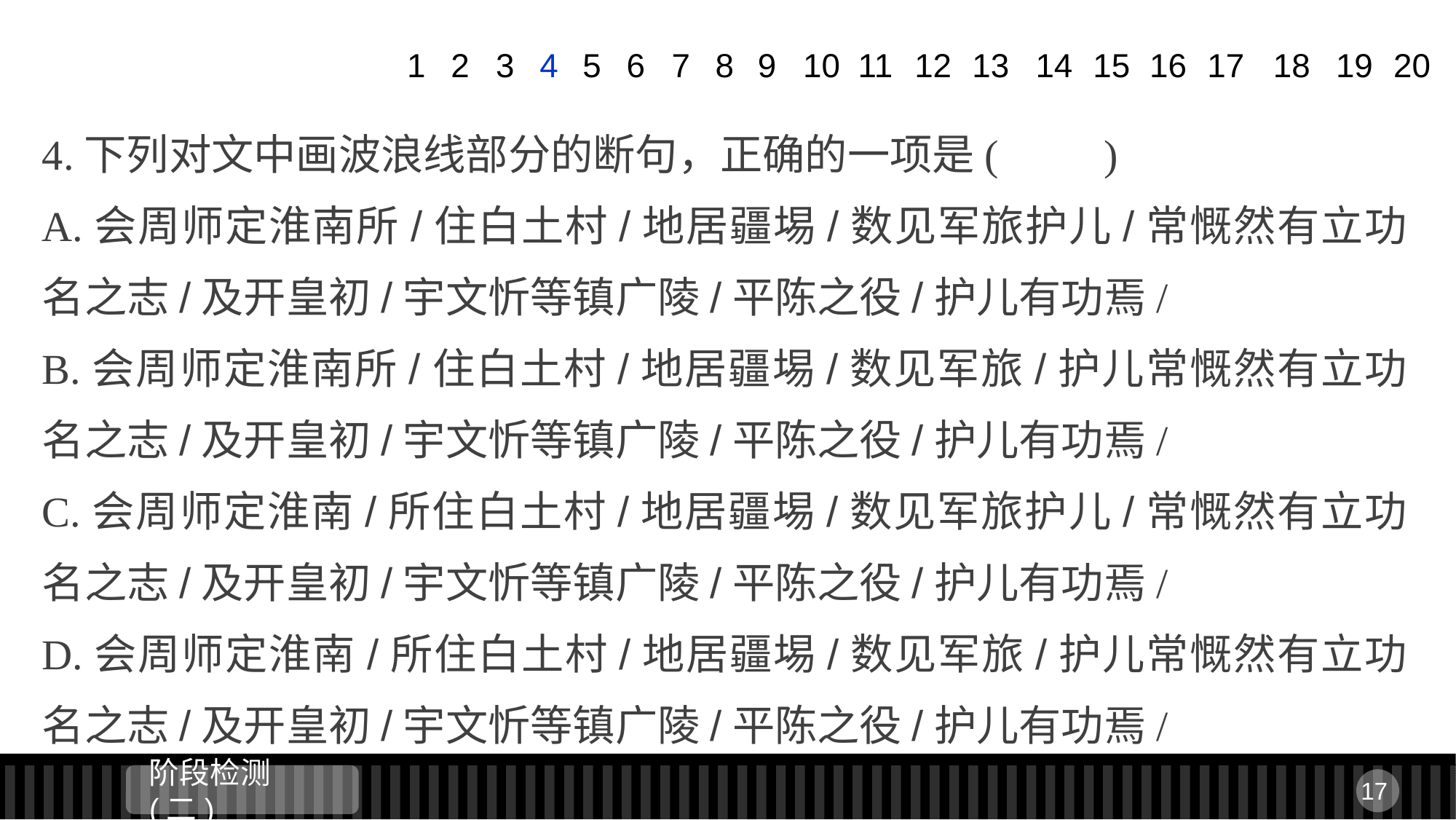

1
2
3
4
5
6
7
8
9
11
12
13
14
15
16
17
18
19
20
10
4.下列对文中画波浪线部分的断句，正确的一项是(　　)
A.会周师定淮南所/住白土村/地居疆埸/数见军旅护儿/常慨然有立功名之志/及开皇初/宇文忻等镇广陵/平陈之役/护儿有功焉/
B.会周师定淮南所/住白土村/地居疆埸/数见军旅/护儿常慨然有立功名之志/及开皇初/宇文忻等镇广陵/平陈之役/护儿有功焉/
C.会周师定淮南/所住白土村/地居疆埸/数见军旅护儿/常慨然有立功名之志/及开皇初/宇文忻等镇广陵/平陈之役/护儿有功焉/
D.会周师定淮南/所住白土村/地居疆埸/数见军旅/护儿常慨然有立功名之志/及开皇初/宇文忻等镇广陵/平陈之役/护儿有功焉/